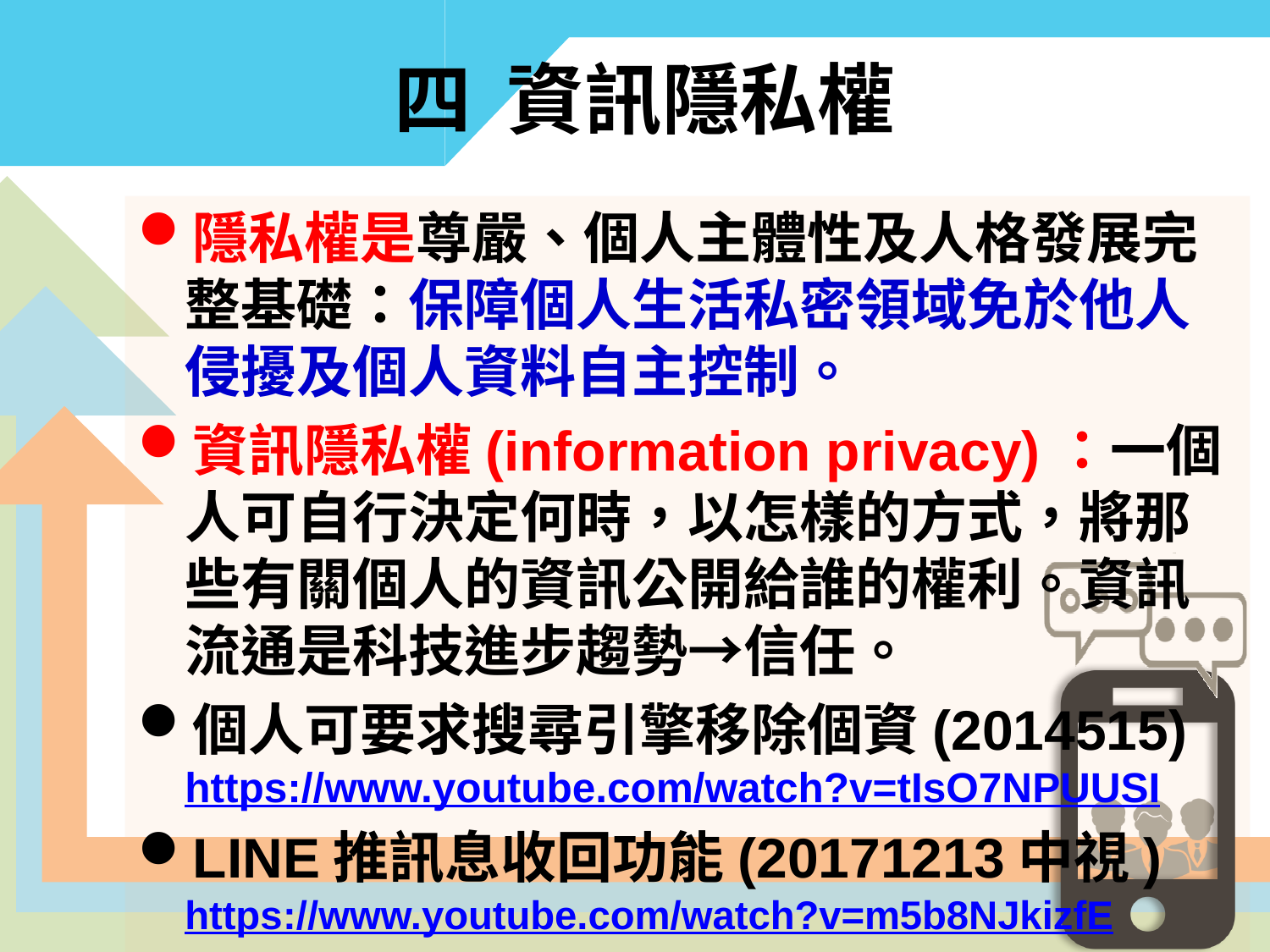

四  資訊隱私權
隱私權是尊嚴、個人主體性及人格發展完整基礎：保障個人生活私密領域免於他人侵擾及個人資料自主控制。
資訊隱私權(information privacy)：一個人可自行決定何時，以怎樣的方式，將那些有關個人的資訊公開給誰的權利。資訊流通是科技進步趨勢→信任。
個人可要求搜尋引擎移除個資(2014515) https://www.youtube.com/watch?v=tIsO7NPUUSI
LINE推訊息收回功能(20171213中視) https://www.youtube.com/watch?v=m5b8NJkizfE